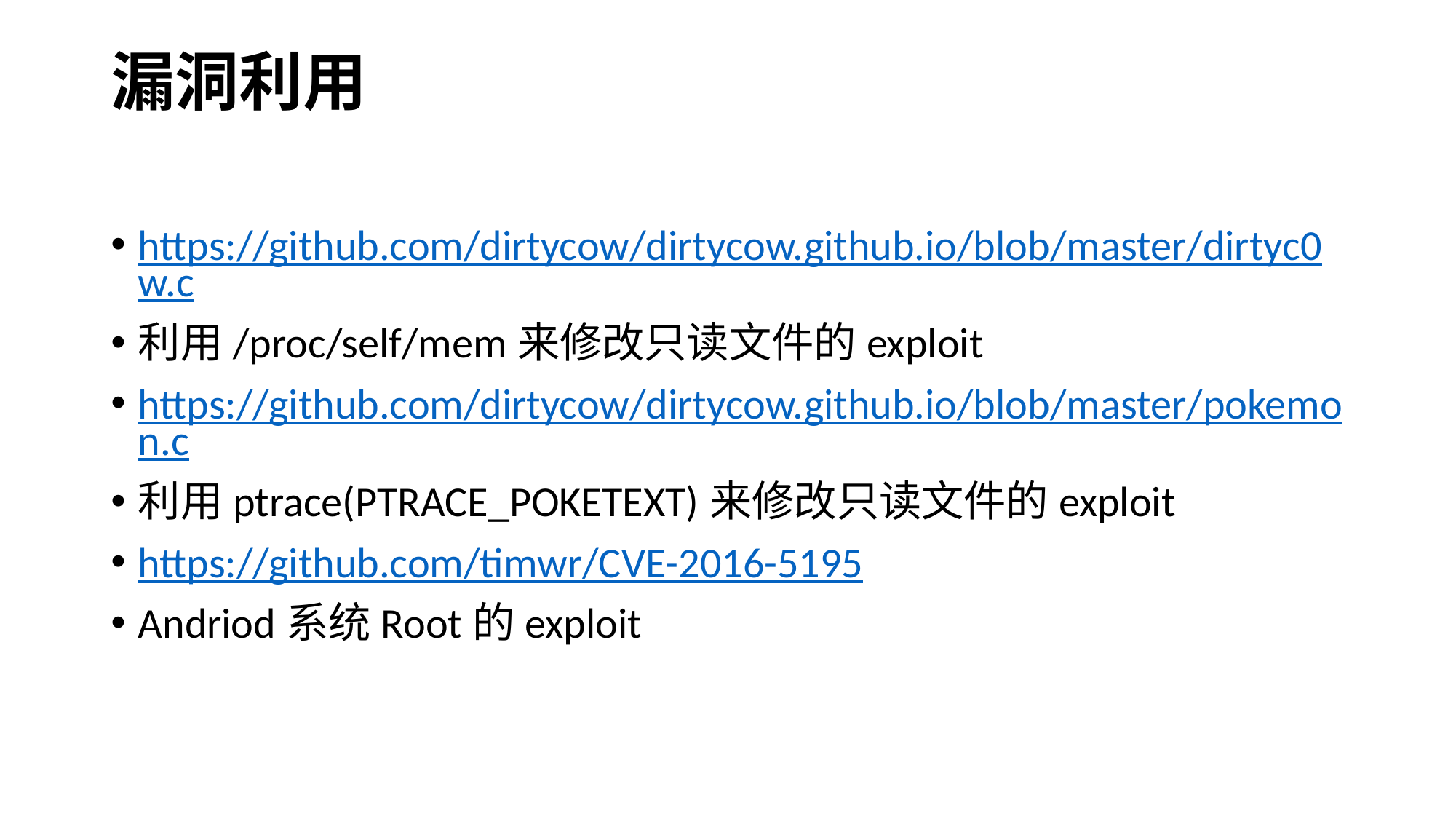

# 漏洞利用
https://github.com/dirtycow/dirtycow.github.io/blob/master/dirtyc0w.c
利用/proc/self/mem来修改只读文件的exploit
https://github.com/dirtycow/dirtycow.github.io/blob/master/pokemon.c
利用ptrace(PTRACE_POKETEXT)来修改只读文件的exploit
https://github.com/timwr/CVE-2016-5195
Andriod系统Root的exploit